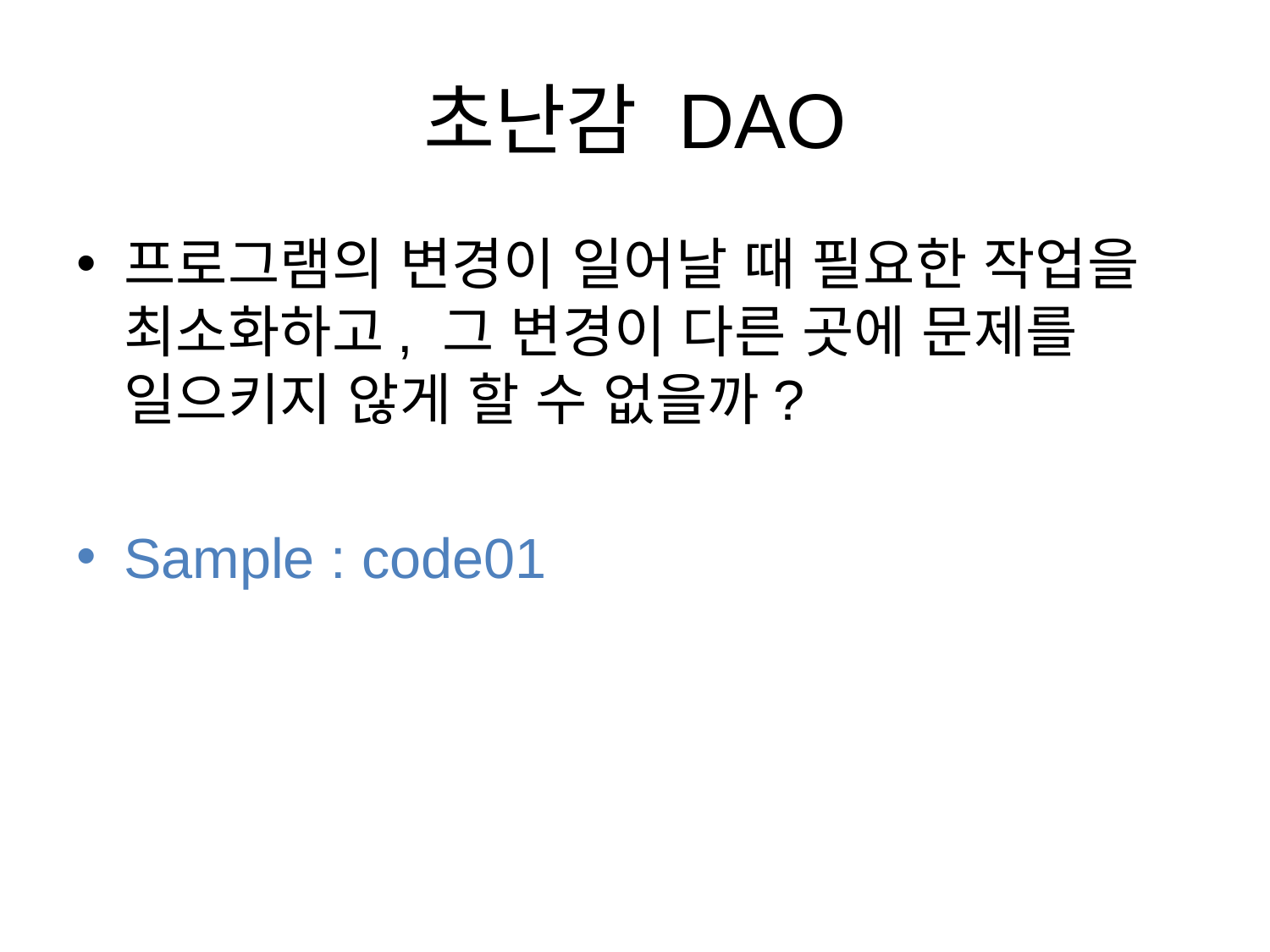

# 초난감 DAO
프로그램의 변경이 일어날 때 필요한 작업을 최소화하고, 그 변경이 다른 곳에 문제를 일으키지 않게 할 수 없을까?

Sample : code01